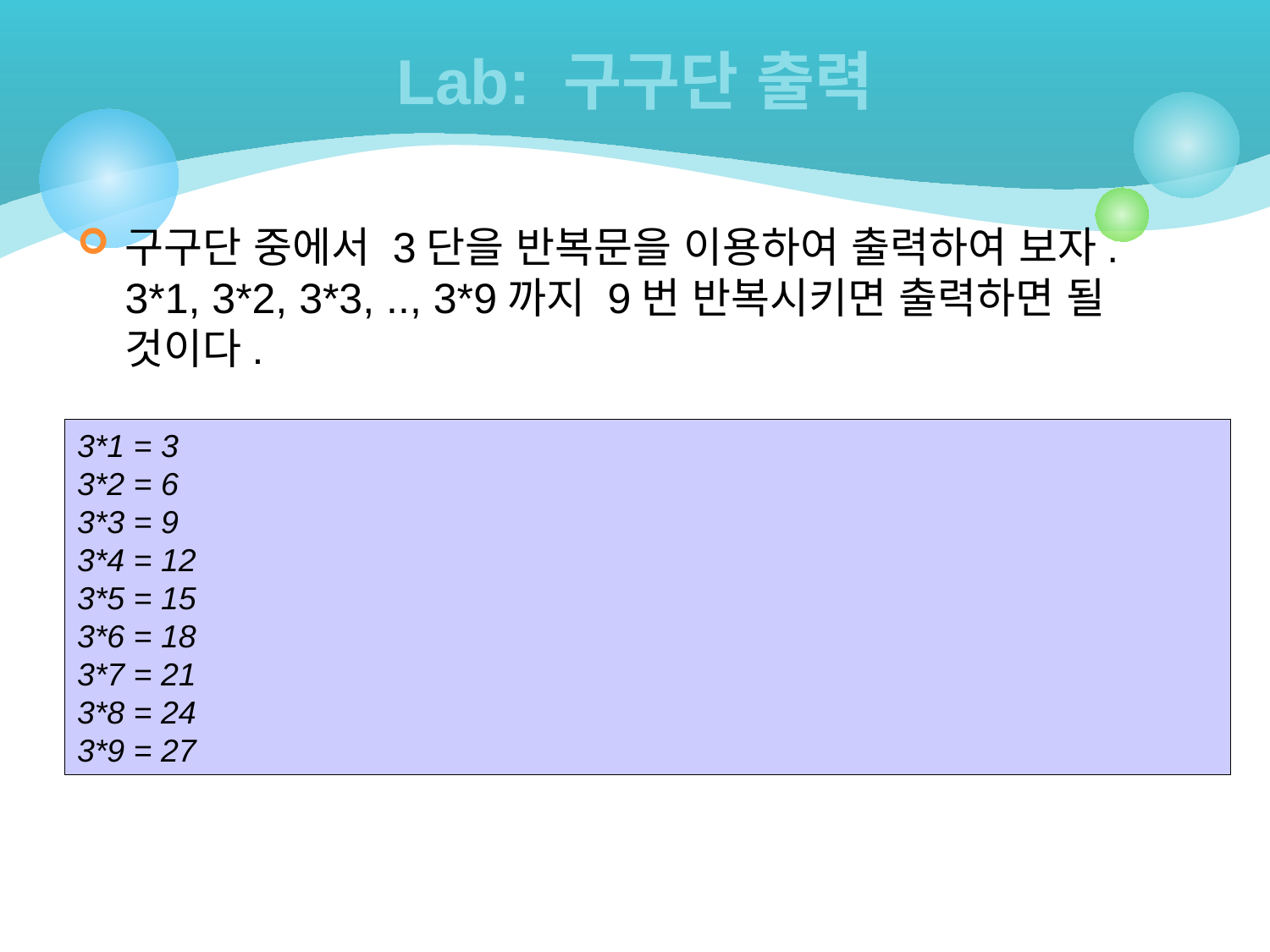

# Lab: 구구단 출력
구구단 중에서 3단을 반복문을 이용하여 출력하여 보자. 3*1, 3*2, 3*3, .., 3*9까지 9번 반복시키면 출력하면 될 것이다.
3*1 = 3
3*2 = 6
3*3 = 9
3*4 = 12
3*5 = 15
3*6 = 18
3*7 = 21
3*8 = 24
3*9 = 27